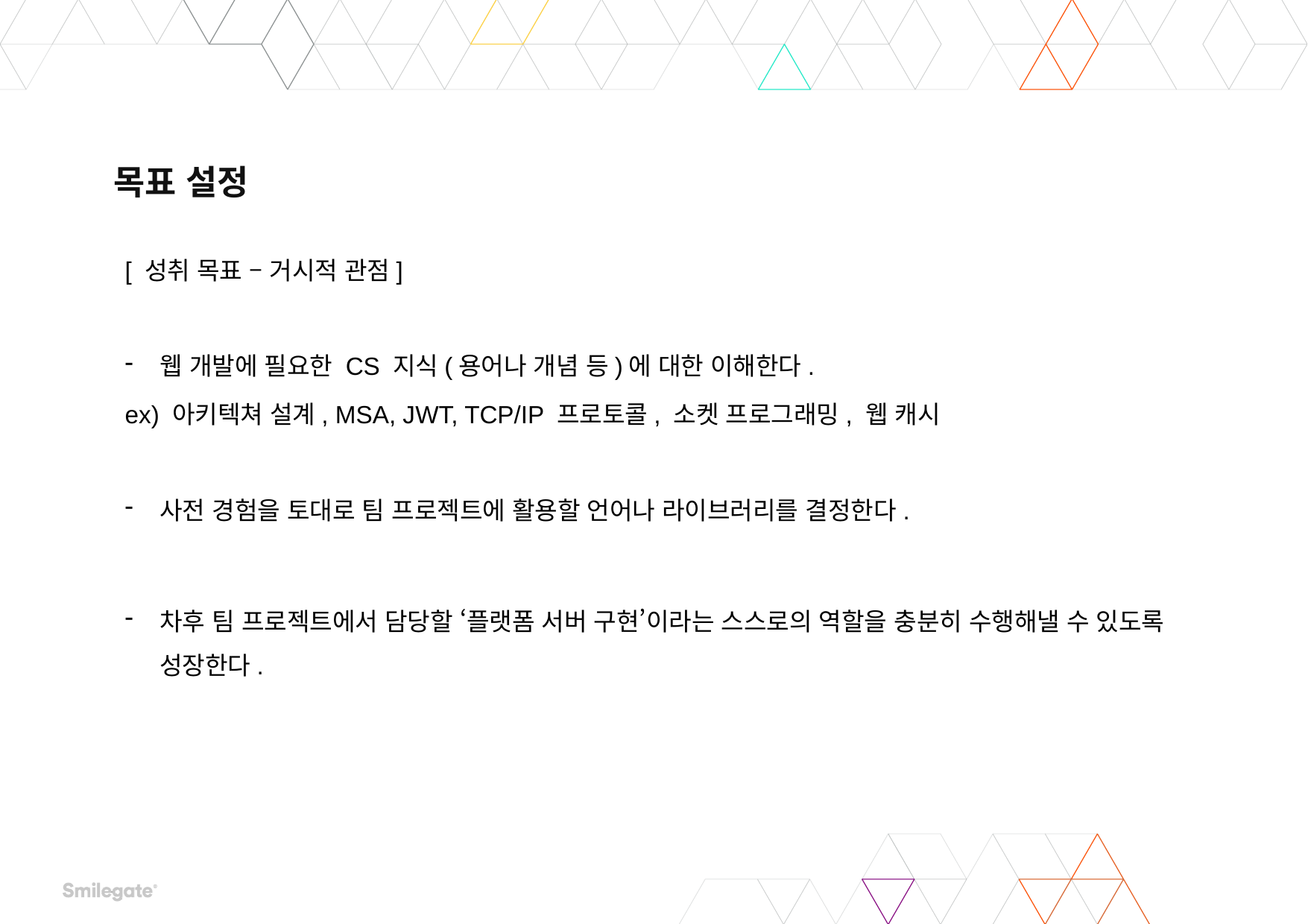

# 목표 설정
[ 성취 목표 – 거시적 관점]

웹 개발에 필요한 CS 지식(용어나 개념 등)에 대한 이해한다.
ex) 아키텍쳐 설계, MSA, JWT, TCP/IP 프로토콜, 소켓 프로그래밍, 웹 캐시

사전 경험을 토대로 팀 프로젝트에 활용할 언어나 라이브러리를 결정한다.

차후 팀 프로젝트에서 담당할 ‘플랫폼 서버 구현’이라는 스스로의 역할을 충분히 수행해낼 수 있도록 성장한다.